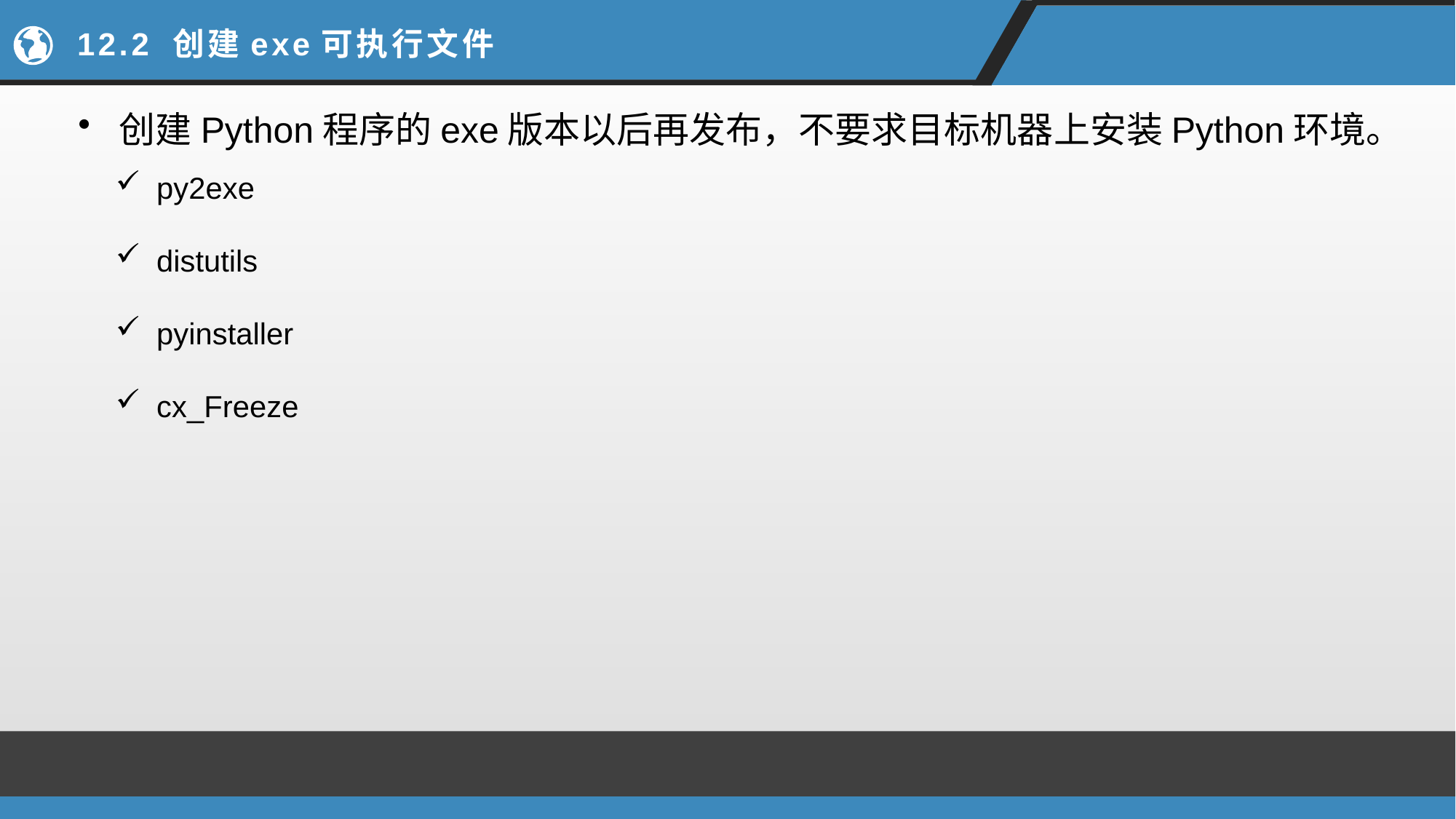

# 12.2 创建exe可执行文件

创建Python程序的exe版本以后再发布，不要求目标机器上安装Python环境。
py2exe
distutils
pyinstaller
cx_Freeze